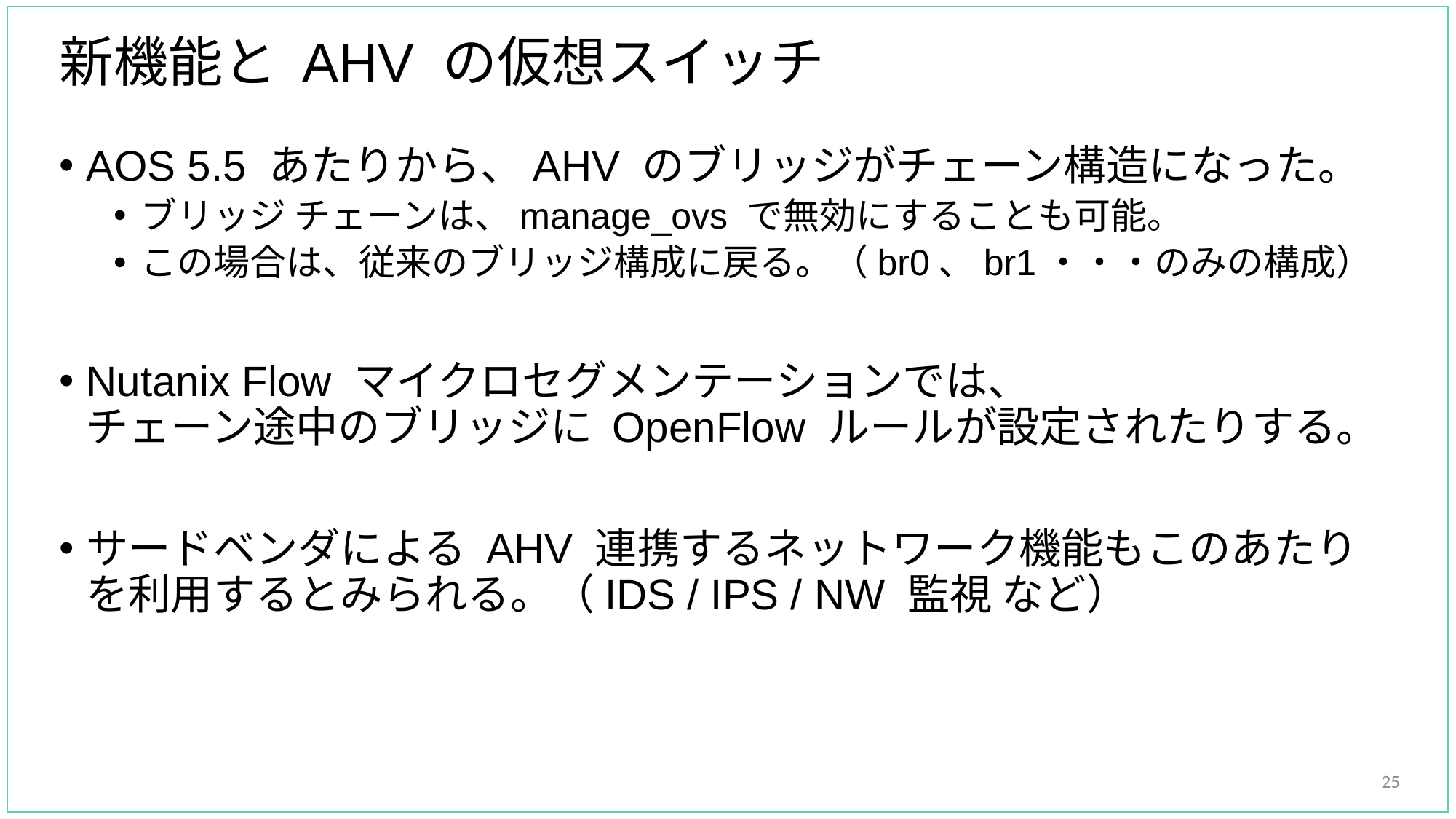

# 新機能と AHV の仮想スイッチ
AOS 5.5 あたりから、AHV のブリッジがチェーン構造になった。
ブリッジ チェーンは、manage_ovs で無効にすることも可能。
この場合は、従来のブリッジ構成に戻る。（br0、br1・・・のみの構成）

Nutanix Flow マイクロセグメンテーションでは、
チェーン途中のブリッジに OpenFlow ルールが設定されたりする。

サードベンダによる AHV 連携するネットワーク機能もこのあたりを利用するとみられる。（IDS / IPS / NW 監視 など）
25